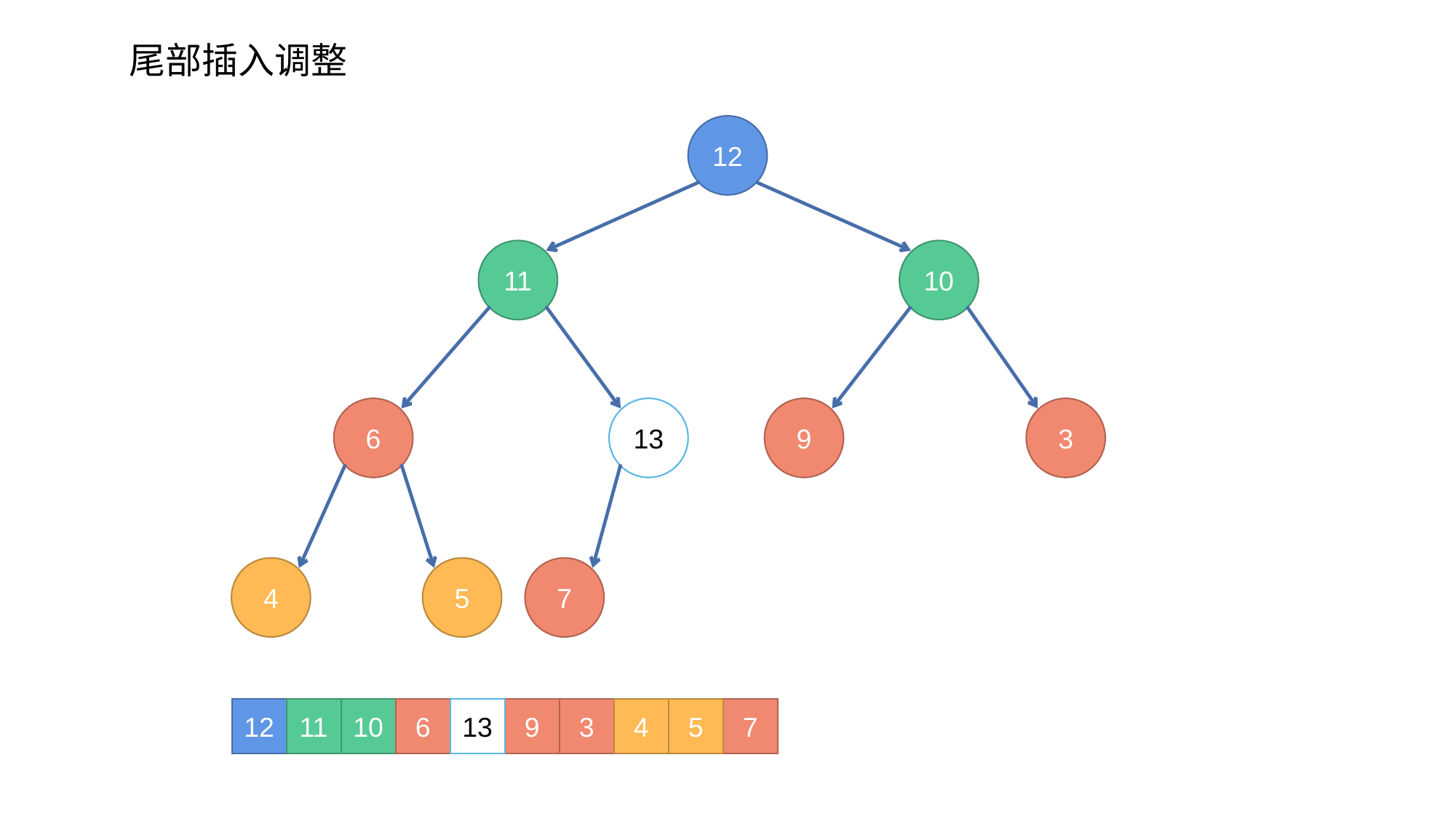

尾部插入调整
12
11
10
6
13
9
3
4
5
7
12
11
10
6
13
9
3
4
5
7